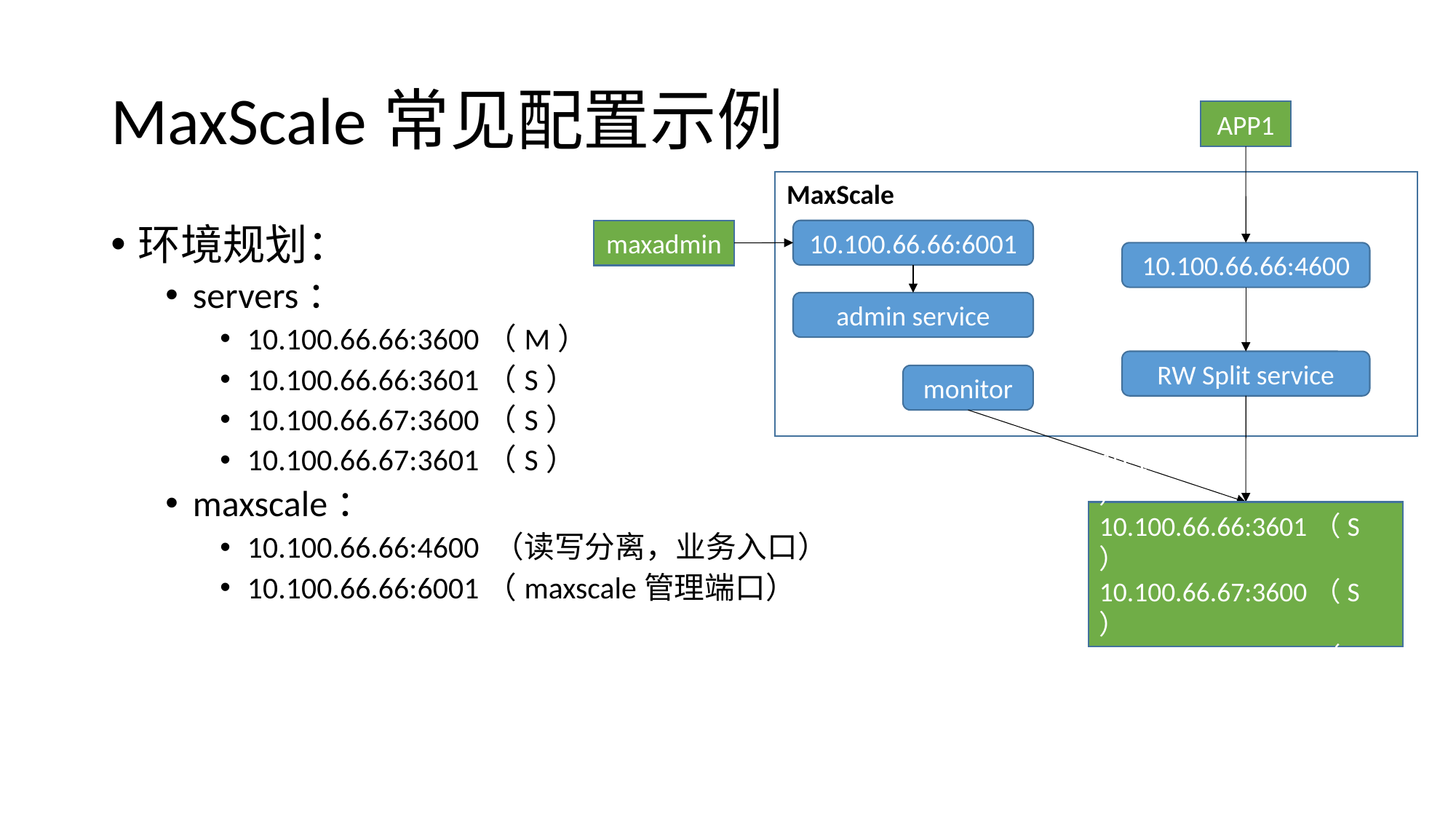

# MaxScale常见配置示例
APP1

MaxScale
环境规划：
servers：
10.100.66.66:3600（M）
10.100.66.66:3601（S）
10.100.66.67:3600（S）
10.100.66.67:3601（S）
maxscale：
10.100.66.66:4600 （读写分离，业务入口）
10.100.66.66:6001（maxscale管理端口）
maxadmin
10.100.66.66:6001
10.100.66.66:4600
admin service
RW Split service
monitor
10.100.66.66:3600（M）
10.100.66.66:3601（S）
10.100.66.67:3600（S）
10.100.66.67:3601（S）